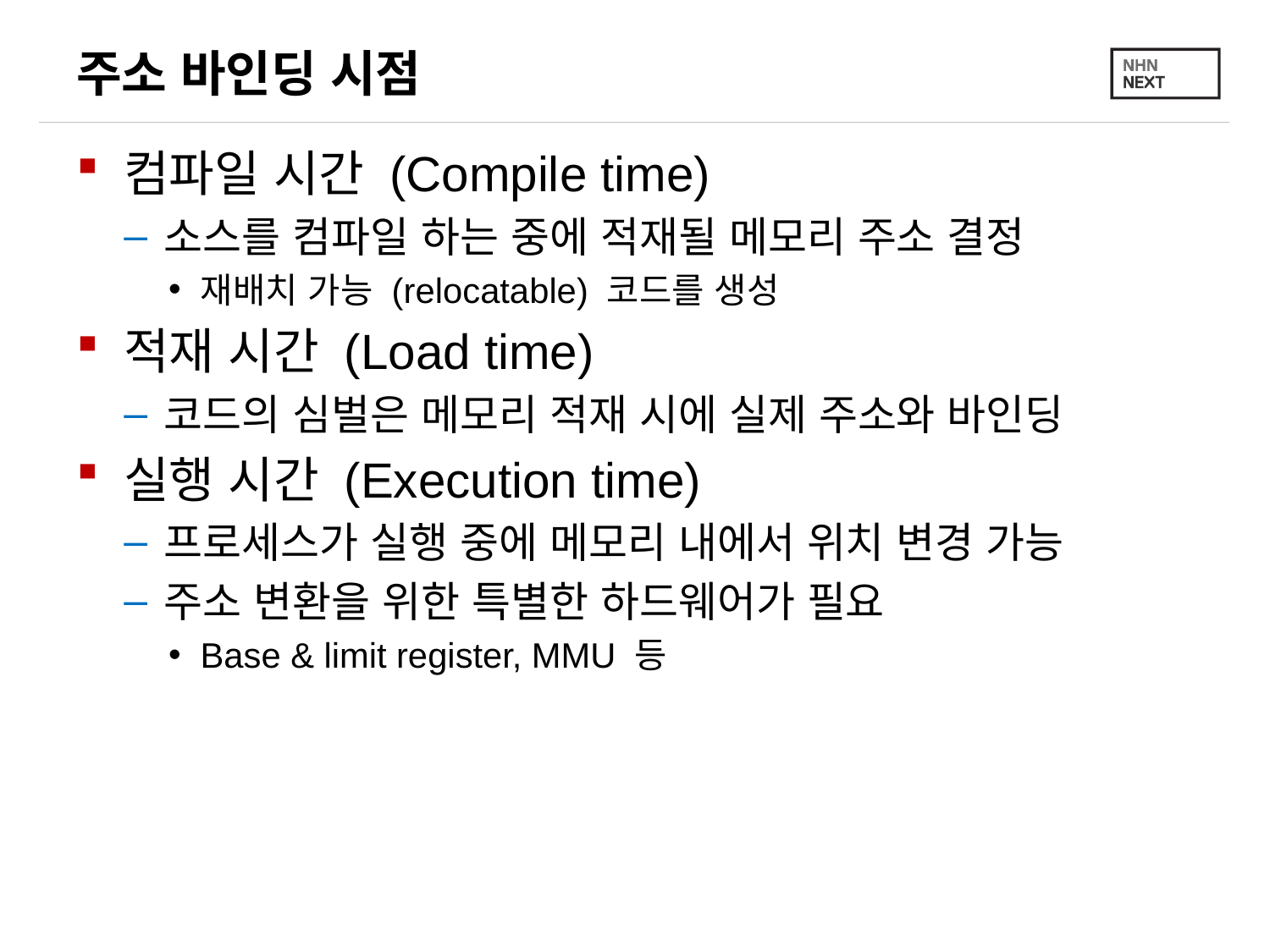

# 주소 바인딩 시점
컴파일 시간 (Compile time)
소스를 컴파일 하는 중에 적재될 메모리 주소 결정
재배치 가능 (relocatable) 코드를 생성
적재 시간 (Load time)
코드의 심벌은 메모리 적재 시에 실제 주소와 바인딩
실행 시간 (Execution time)
프로세스가 실행 중에 메모리 내에서 위치 변경 가능
주소 변환을 위한 특별한 하드웨어가 필요
Base & limit register, MMU 등